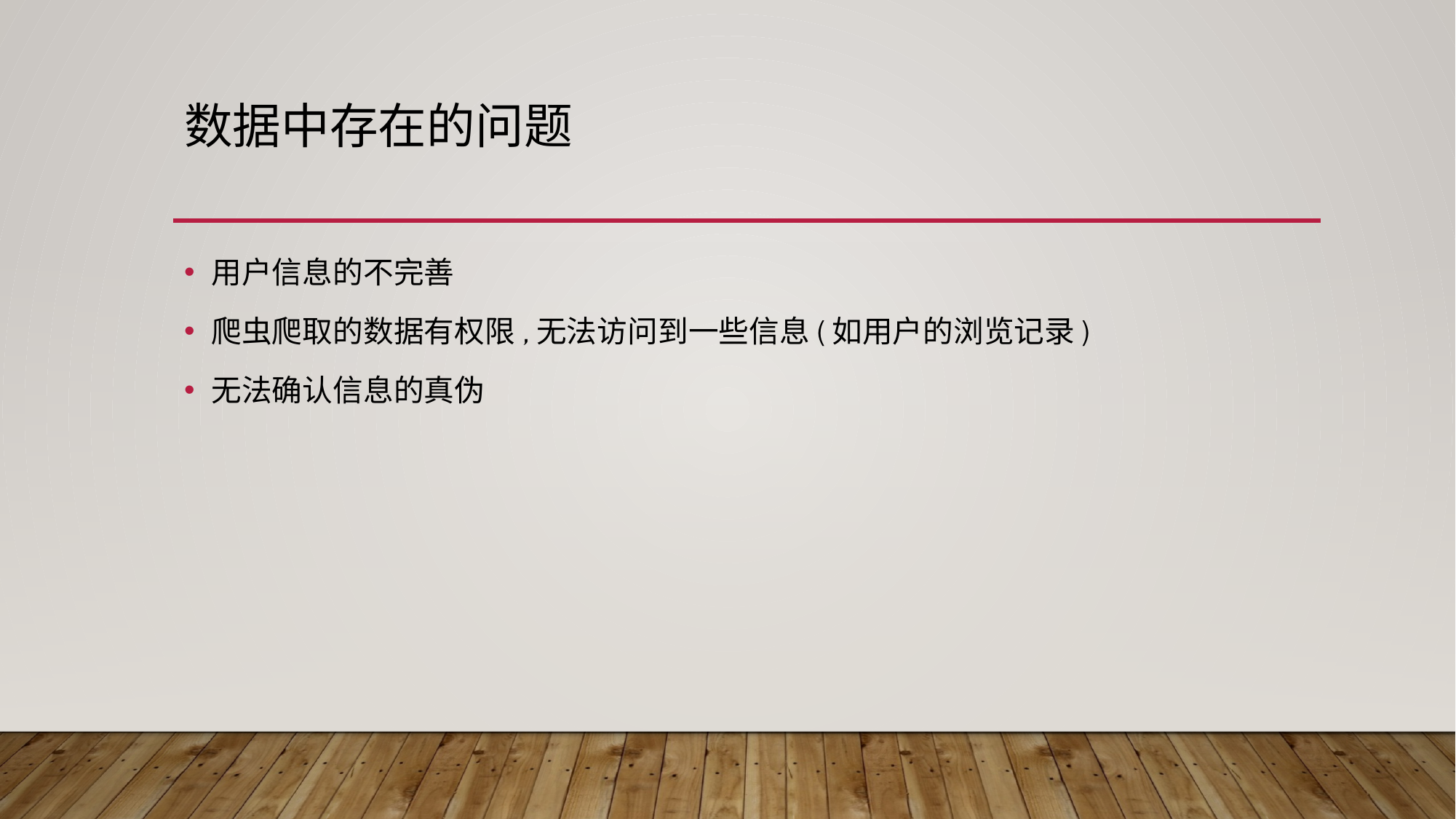

# 数据中存在的问题
用户信息的不完善
爬虫爬取的数据有权限,无法访问到一些信息(如用户的浏览记录)
无法确认信息的真伪